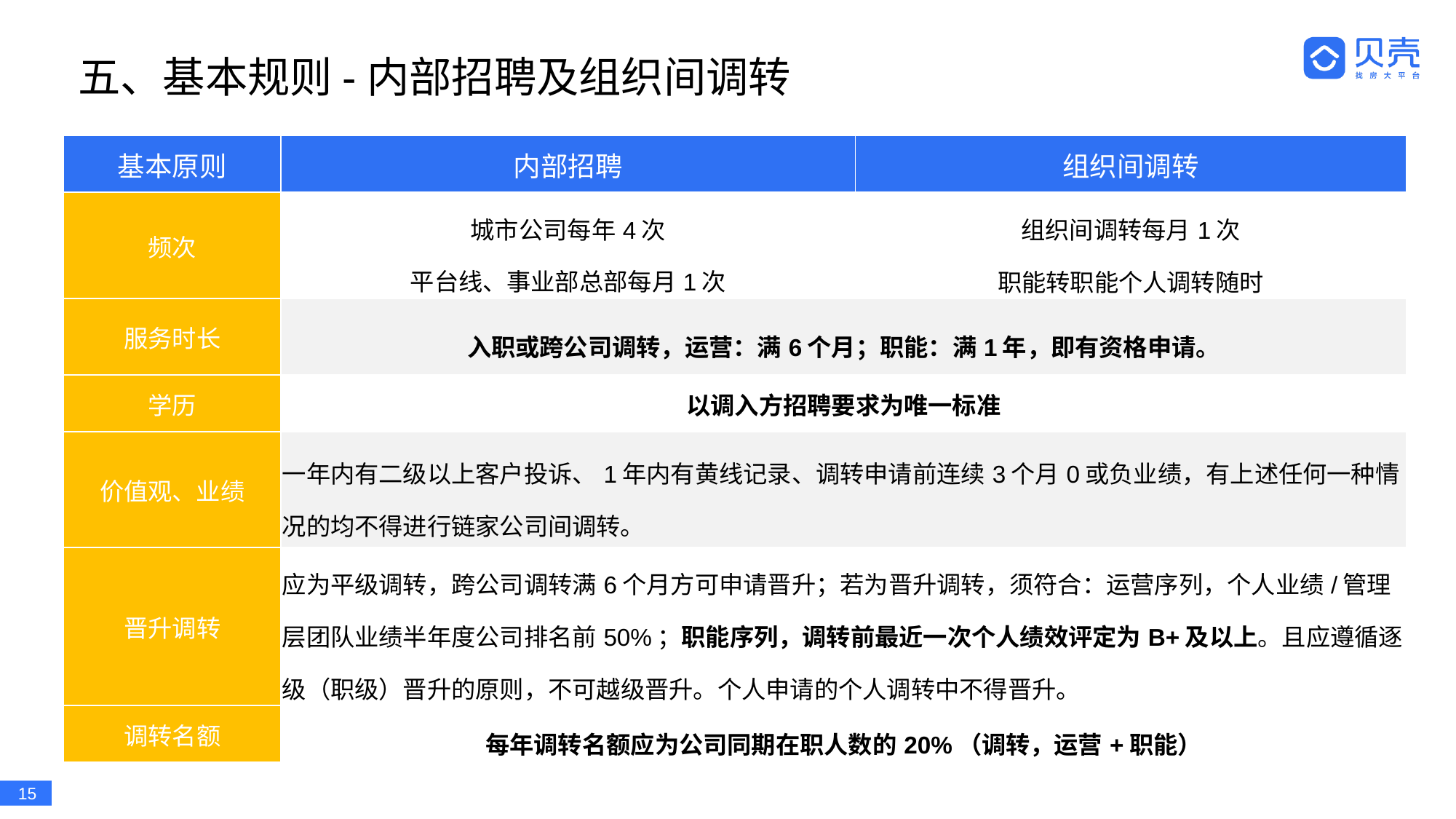

五、基本规则-内部招聘及组织间调转
| 基本原则 | 内部招聘 | 组织间调转 |
| --- | --- | --- |
| 频次 | 城市公司每年4次 平台线、事业部总部每月1次 | 组织间调转每月1次 职能转职能个人调转随时 |
| 服务时长 | 入职或跨公司调转，运营：满6个月；职能：满1年，即有资格申请。 |  |
| 学历 | 以调入方招聘要求为唯一标准 |  |
| 价值观、业绩 | 一年内有二级以上客户投诉、1年内有黄线记录、调转申请前连续3个月0或负业绩，有上述任何一种情况的均不得进行链家公司间调转。 |  |
| 晋升调转 | 应为平级调转，跨公司调转满6个月方可申请晋升；若为晋升调转，须符合：运营序列，个人业绩/管理层团队业绩半年度公司排名前50%；职能序列，调转前最近一次个人绩效评定为B+及以上。且应遵循逐级（职级）晋升的原则，不可越级晋升。个人申请的个人调转中不得晋升。 |  |
| 调转名额 | 每年调转名额应为公司同期在职人数的20%（调转，运营+职能） |  |